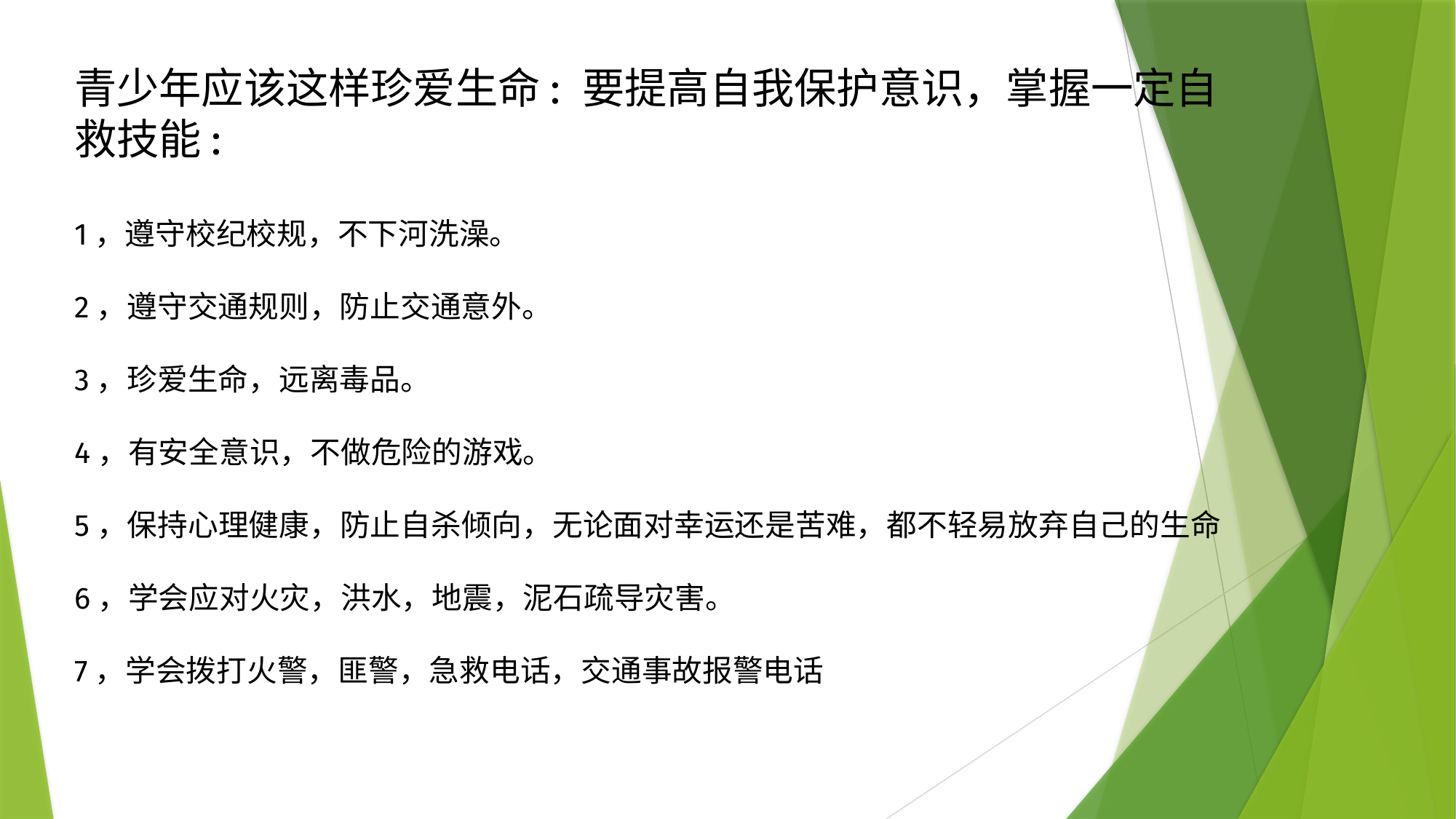

青少年应该这样珍爱生命: 要提高自我保护意识，掌握一定自救技能:
1，遵守校纪校规，不下河洗澡。

2，遵守交通规则，防止交通意外。

3，珍爱生命，远离毒品。
4，有安全意识，不做危险的游戏。
5，保持心理健康，防止自杀倾向，无论面对幸运还是苦难，都不轻易放弃自己的生命
6，学会应对火灾，洪水，地震，泥石疏导灾害。
7，学会拨打火警，匪警，急救电话，交通事故报警电话